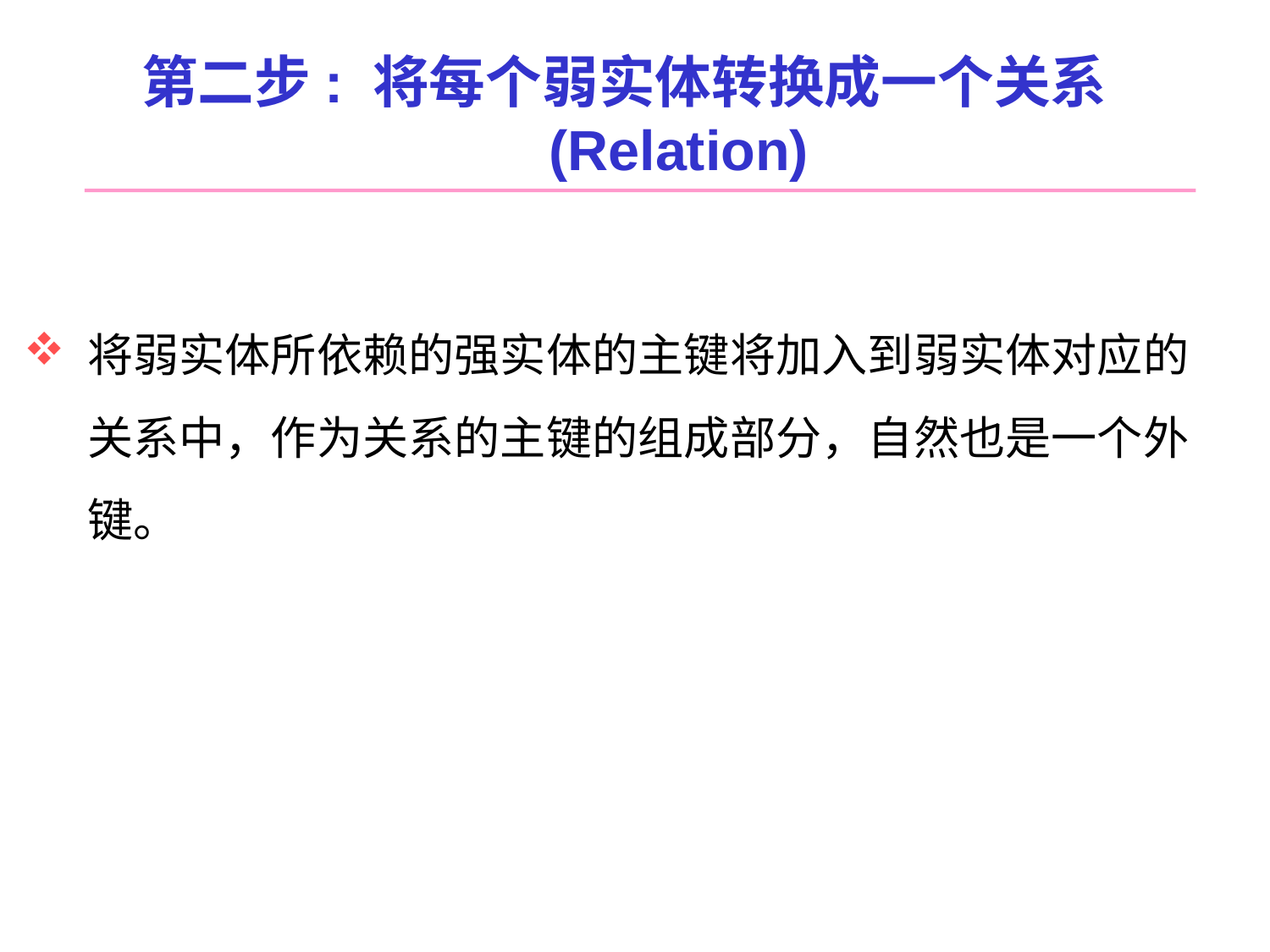

# 第二步: 将每个弱实体转换成一个关系(Relation)

将弱实体所依赖的强实体的主键将加入到弱实体对应的关系中，作为关系的主键的组成部分，自然也是一个外键。